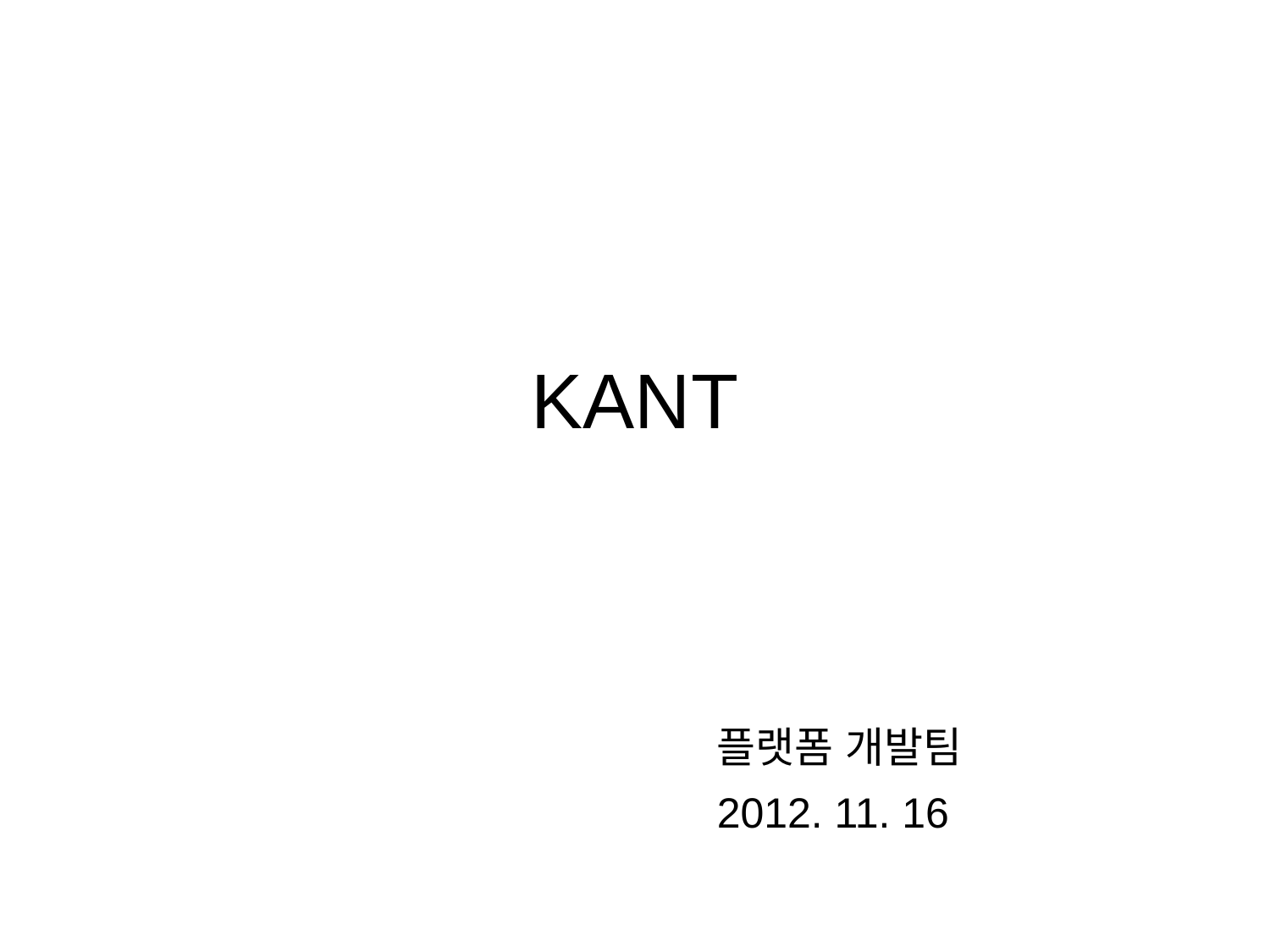

# KANT
플랫폼 개발팀
2012. 11. 16